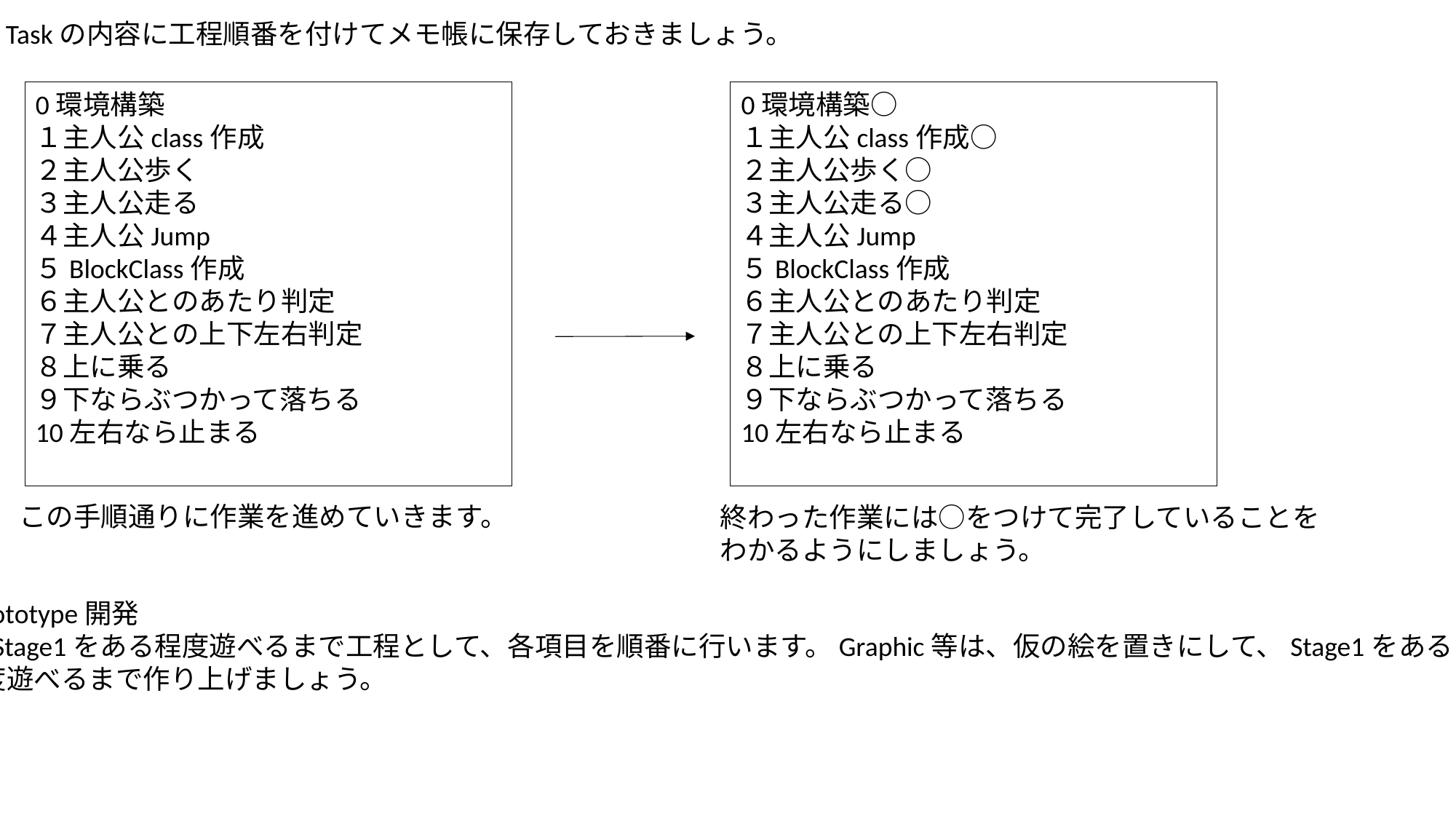

Taskの内容に工程順番を付けてメモ帳に保存しておきましょう。
0環境構築
１主人公class作成
２主人公歩く
３主人公走る
４主人公Jump
５BlockClass作成
６主人公とのあたり判定
７主人公との上下左右判定
８上に乗る
９下ならぶつかって落ちる
10左右なら止まる

0環境構築○
１主人公class作成○
２主人公歩く○
３主人公走る○
４主人公Jump
５BlockClass作成
６主人公とのあたり判定
７主人公との上下左右判定
８上に乗る
９下ならぶつかって落ちる
10左右なら止まる

この手順通りに作業を進めていきます。
終わった作業には○をつけて完了していることを
わかるようにしましょう。
・Prototype開発
　 Stage1をある程度遊べるまで工程として、各項目を順番に行います。Graphic等は、仮の絵を置きにして、Stage1をある
程度遊べるまで作り上げましょう。